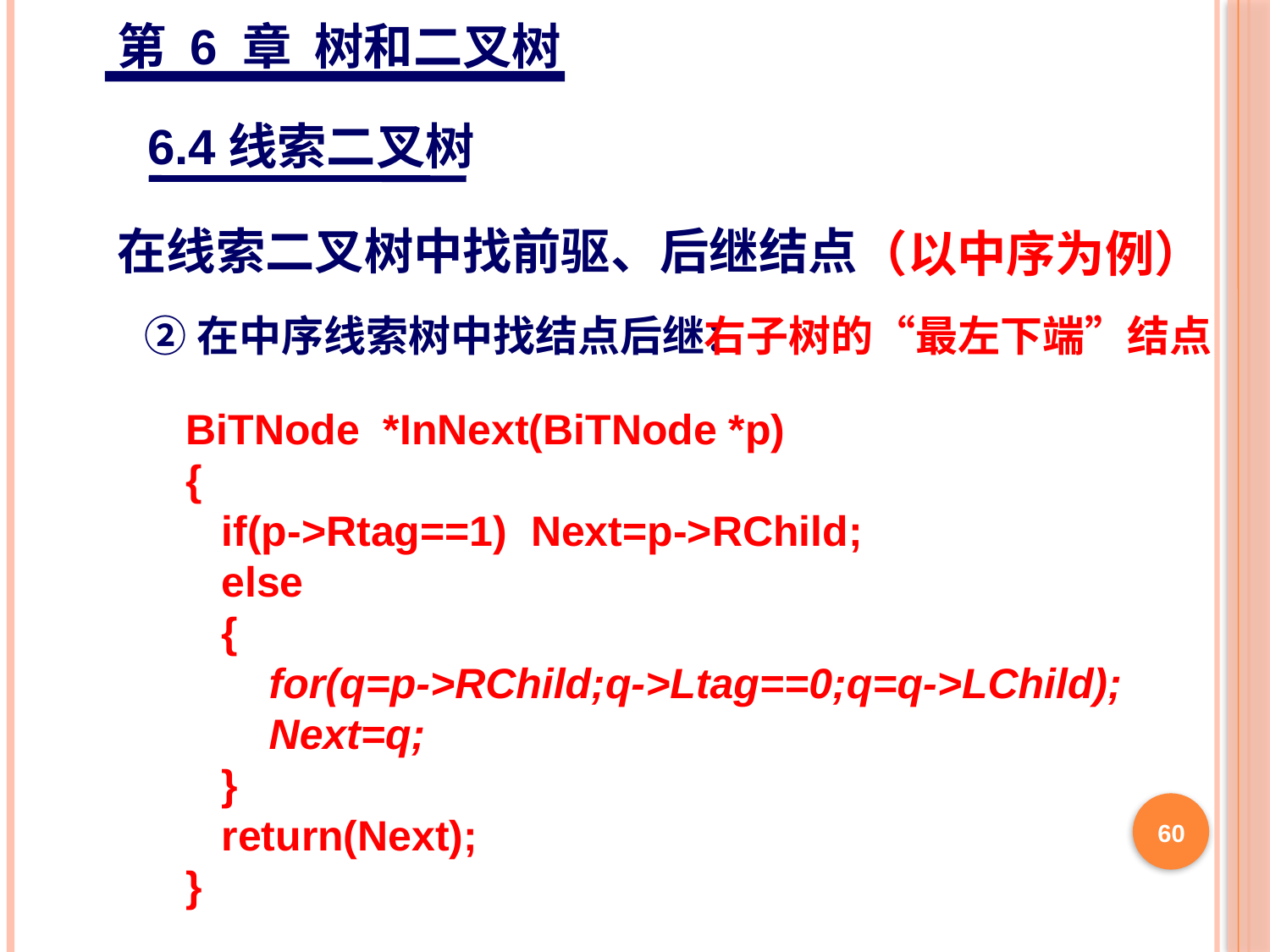

第 6 章  树和二叉树

6.4线索二叉树

在线索二叉树中找前驱、后继结点
（以中序为例）
②在中序线索树中找结点后继：
右子树的“最左下端”结点
BiTNode  *InNext(BiTNode *p)
{
   if(p->Rtag==1)  Next=p->RChild;
   else
   {
       for(q=p->RChild;q->Ltag==0;q=q->LChild);
       Next=q;
   }
   return(Next);
}
60